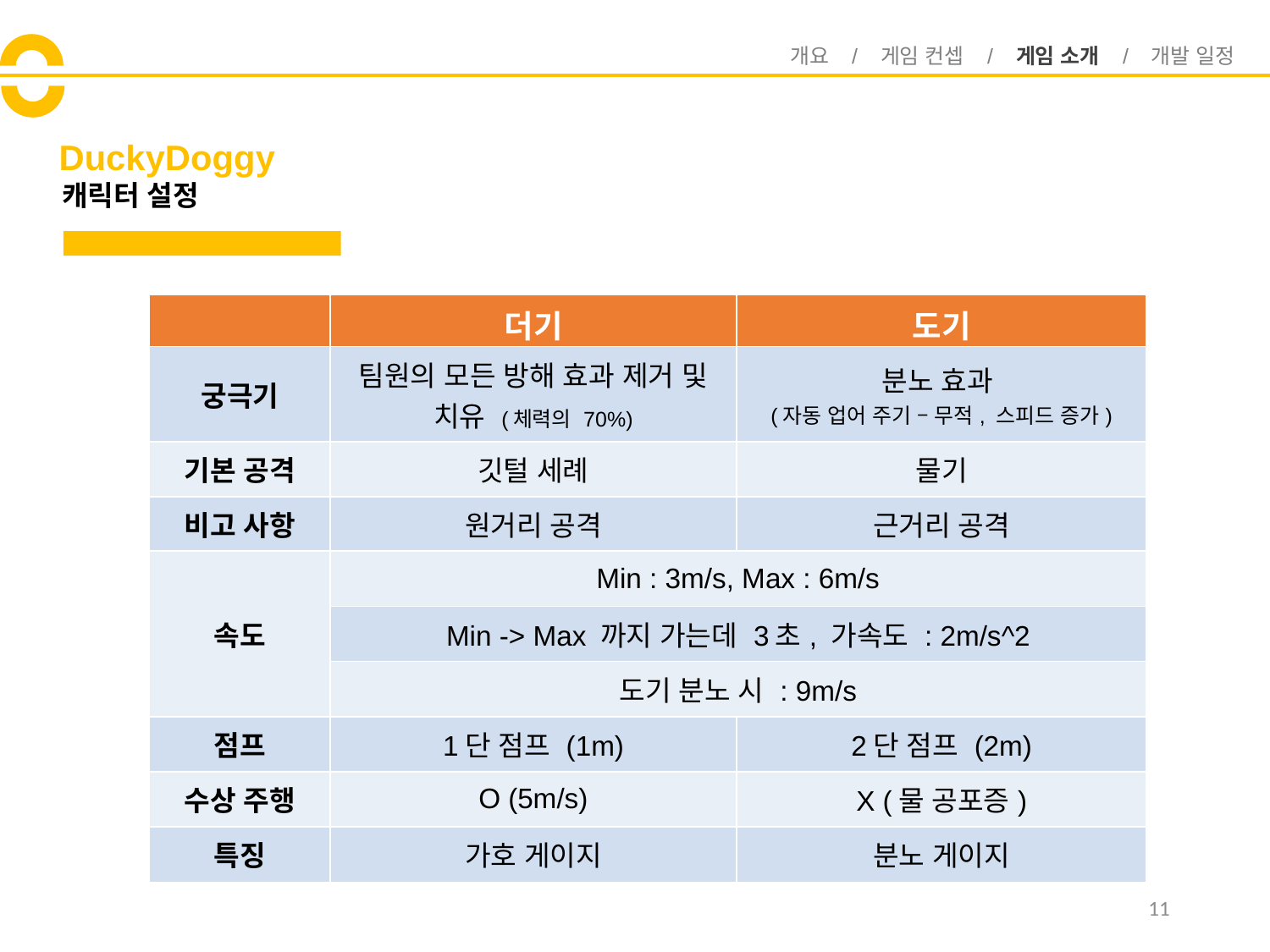

개요   /   게임 컨셉   /   게임 소개   /   개발 일정

# DuckyDoggy
캐릭터 설정

|  | 더기 | 도기 |
| --- | --- | --- |
| 궁극기 | 팀원의 모든 방해 효과 제거 및 치유 (체력의 70%) | 분노 효과 (자동 업어 주기 – 무적, 스피드 증가) |
| 기본 공격 | 깃털 세례 | 물기 |
| 비고 사항 | 원거리 공격 | 근거리 공격 |
| 속도 | Min : 3m/s, Max : 6m/s |  |
|  | Min -> Max 까지 가는데 3초, 가속도 : 2m/s^2 |  |
|  | 도기 분노 시 : 9m/s |  |
| 점프 | 1단 점프 (1m) | 2단 점프 (2m) |
| 수상 주행 | O (5m/s) | X (물 공포증) |
| 특징 | 가호 게이지 | 분노 게이지 |
11